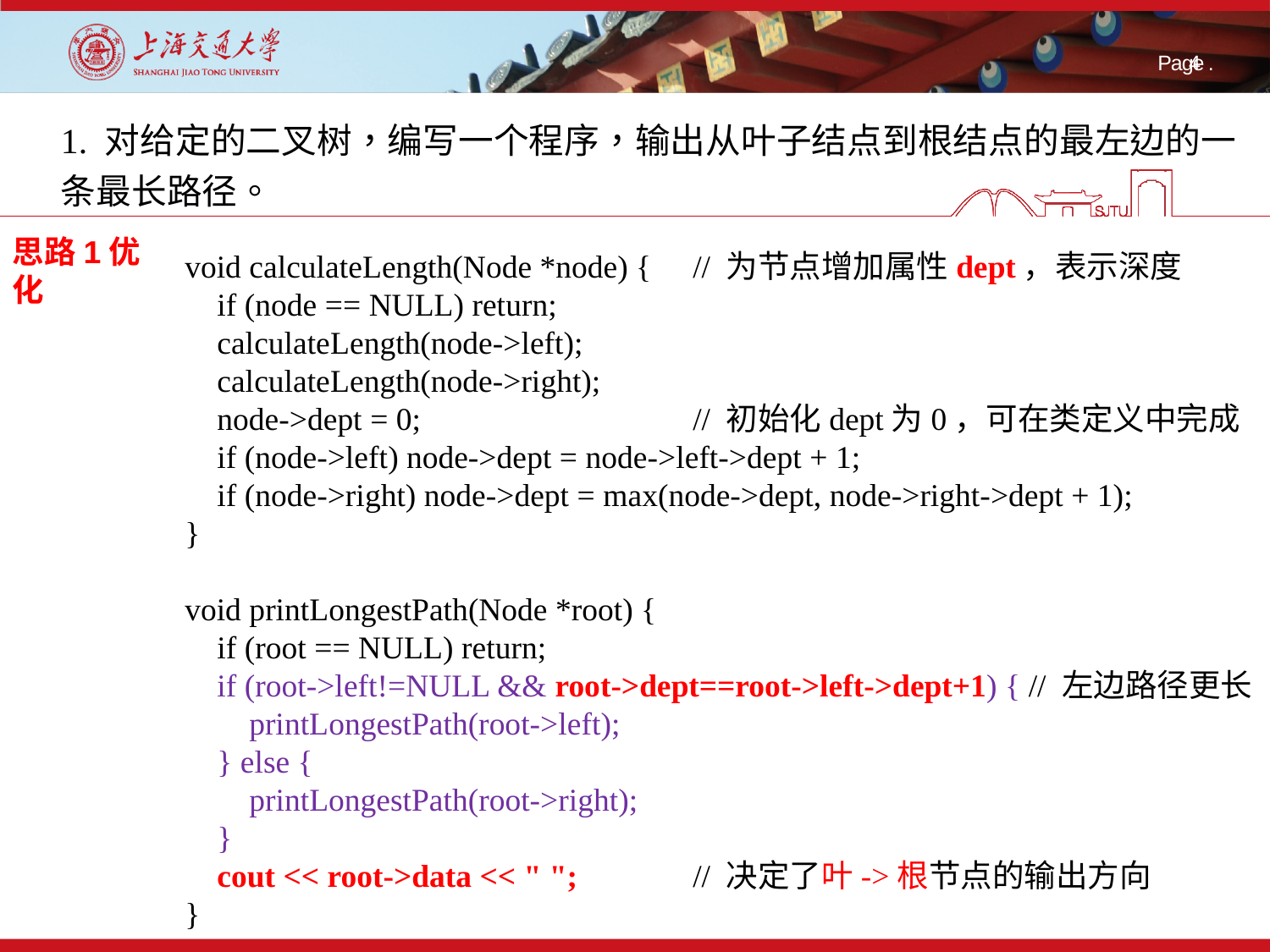

1. 对给定的二叉树，编写一个程序，输出从叶子结点到根结点的最左边的一条最长路径。
思路1优化
void calculateLength(Node *node) {	// 为节点增加属性dept，表示深度
    if (node == NULL) return;
    calculateLength(node->left);
    calculateLength(node->right);
    node->dept = 0;			// 初始化dept为0，可在类定义中完成
    if (node->left) node->dept = node->left->dept + 1;
    if (node->right) node->dept = max(node->dept, node->right->dept + 1);
}

void printLongestPath(Node *root) {
    if (root == NULL) return;
    if (root->left!=NULL && root->dept==root->left->dept+1) { // 左边路径更长
        printLongestPath(root->left);
    } else {
        printLongestPath(root->right);
    }
    cout << root->data << " ";	// 决定了叶->根节点的输出方向
}